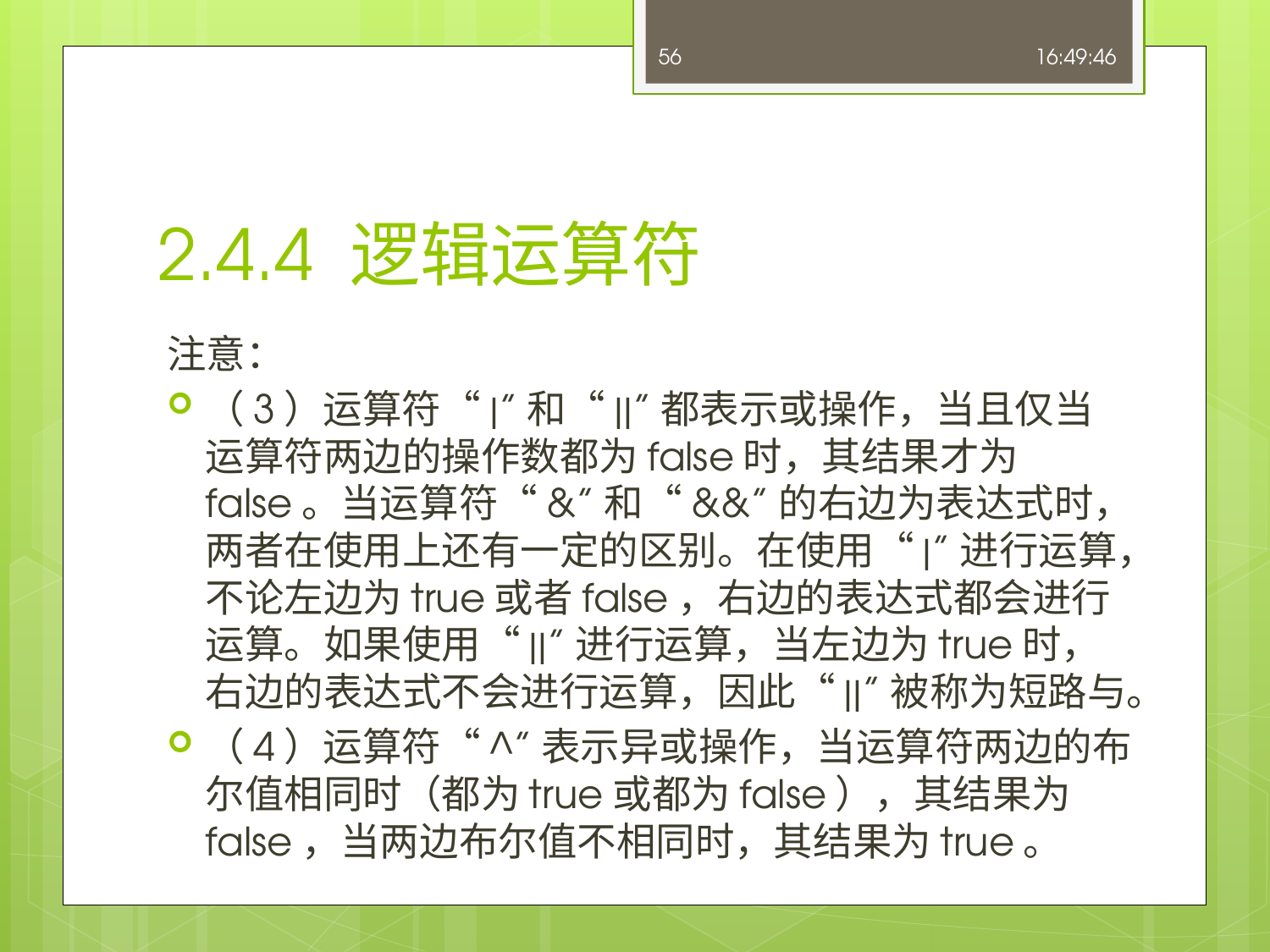

56
16:49:46
# 2.4.4 逻辑运算符
注意：
（3）运算符“|”和“||”都表示或操作，当且仅当运算符两边的操作数都为false时，其结果才为false。当运算符“&”和“&&”的右边为表达式时，两者在使用上还有一定的区别。在使用“|”进行运算，不论左边为true或者false，右边的表达式都会进行运算。如果使用“||”进行运算，当左边为true时，右边的表达式不会进行运算，因此“||”被称为短路与。
（4）运算符“^”表示异或操作，当运算符两边的布尔值相同时（都为true或都为false），其结果为false，当两边布尔值不相同时，其结果为true。